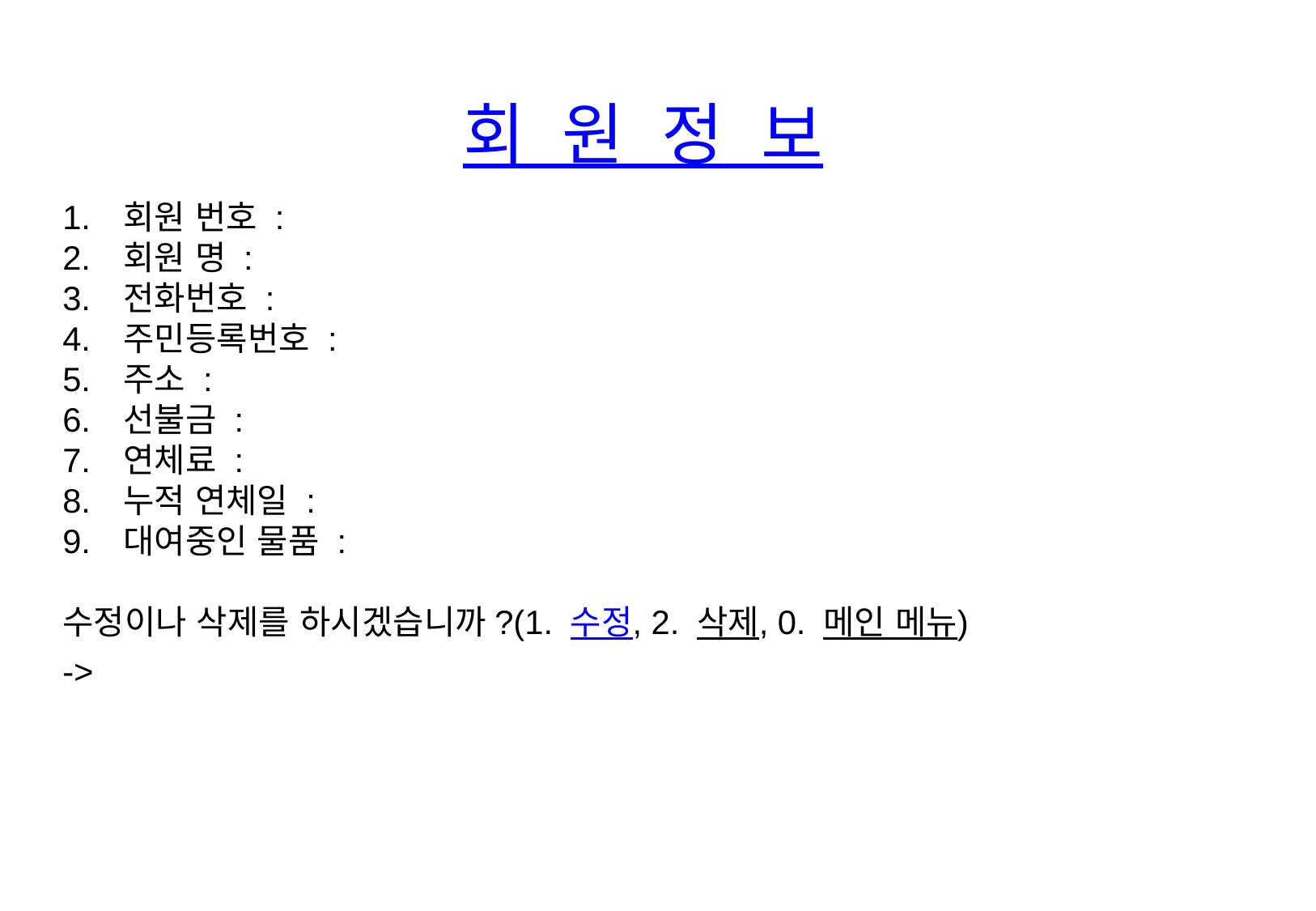

회  원  정  보
회원 번호 :
회원 명 :
전화번호 :
주민등록번호 :
주소 :
선불금 :
연체료 :
누적 연체일 :
대여중인 물품 :

수정이나 삭제를 하시겠습니까?(1. 수정, 2. 삭제, 0. 메인 메뉴)
->